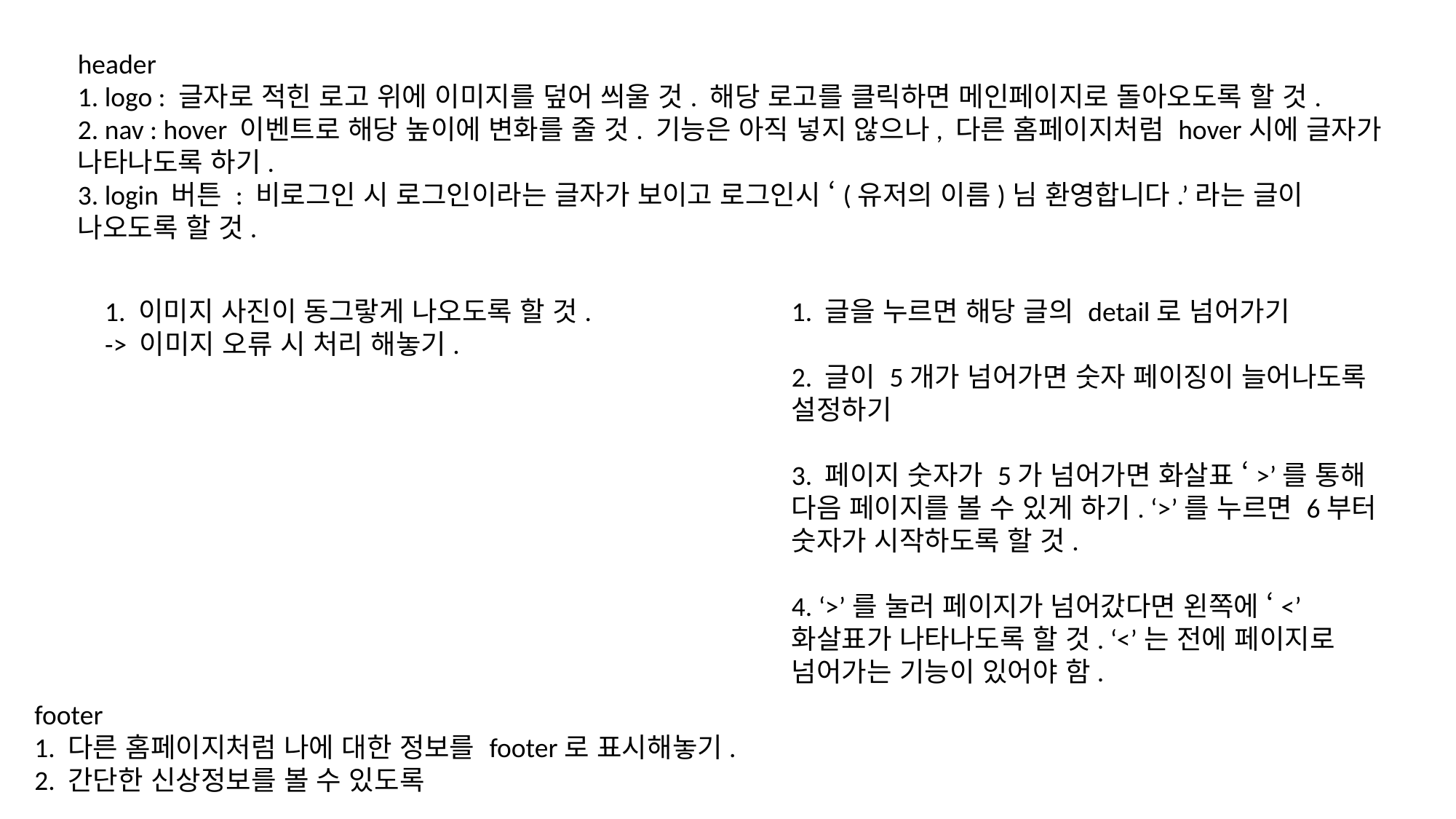

header
1. logo : 글자로 적힌 로고 위에 이미지를 덮어 씌울 것. 해당 로고를 클릭하면 메인페이지로 돌아오도록 할 것.
2. nav : hover 이벤트로 해당 높이에 변화를 줄 것. 기능은 아직 넣지 않으나, 다른 홈페이지처럼 hover시에 글자가 나타나도록 하기.
3. login 버튼 : 비로그인 시 로그인이라는 글자가 보이고 로그인시 ‘(유저의 이름)님 환영합니다.’라는 글이 나오도록 할 것.
1. 이미지 사진이 동그랗게 나오도록 할 것.
-> 이미지 오류 시 처리 해놓기.
1. 글을 누르면 해당 글의 detail로 넘어가기

2. 글이 5개가 넘어가면 숫자 페이징이 늘어나도록 설정하기

3. 페이지 숫자가 5가 넘어가면 화살표 ‘>’를 통해 다음 페이지를 볼 수 있게 하기. ‘>’를 누르면 6부터 숫자가 시작하도록 할 것.

4. ‘>’를 눌러 페이지가 넘어갔다면 왼쪽에 ‘<’ 화살표가 나타나도록 할 것. ‘<’는 전에 페이지로 넘어가는 기능이 있어야 함.
footer
1. 다른 홈페이지처럼 나에 대한 정보를 footer로 표시해놓기.
2. 간단한 신상정보를 볼 수 있도록